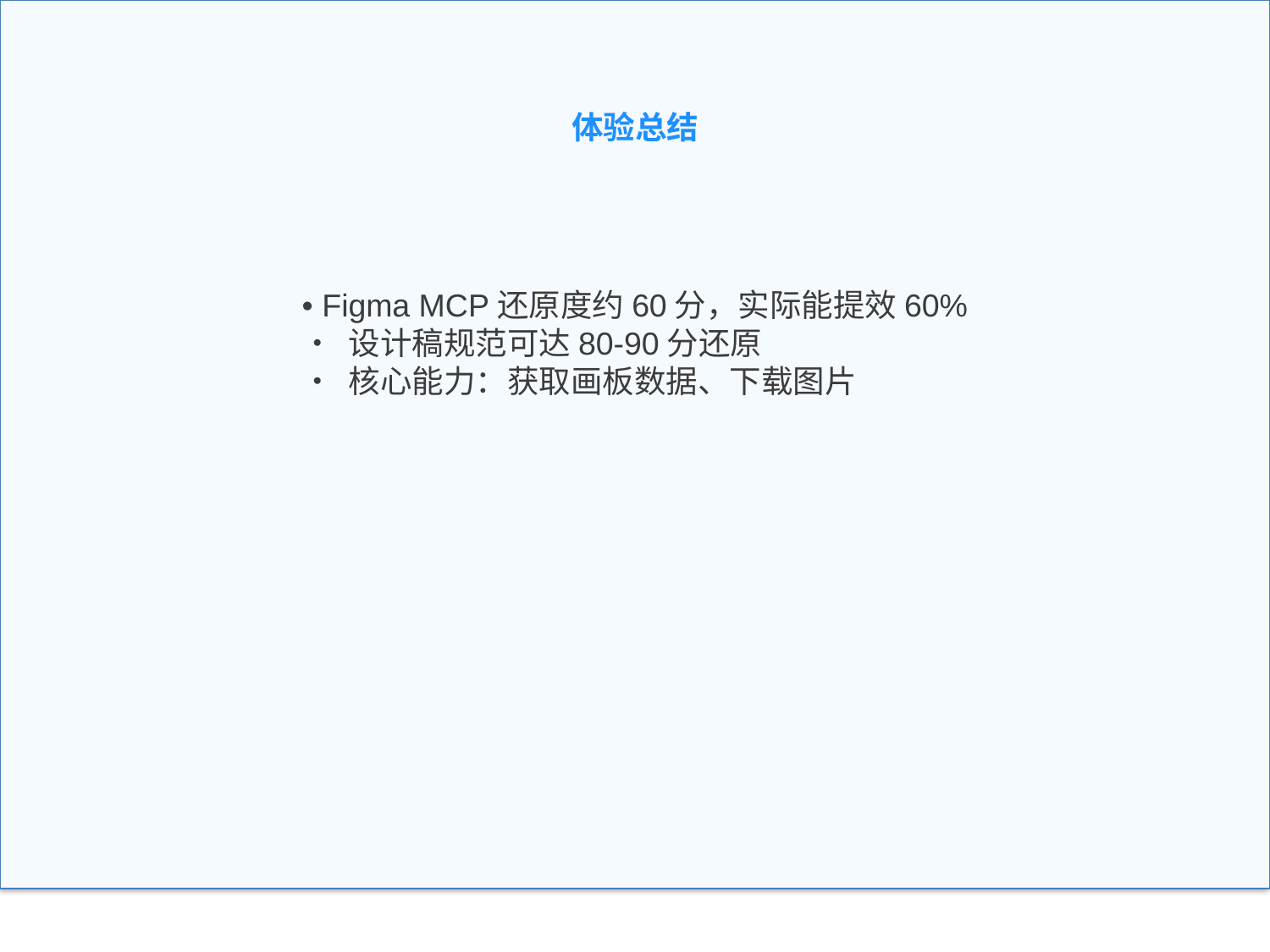

# 体验总结
体验总结

Figma MCP还原度约60分，实际能提效60%
设计稿规范可达80-90分还原
核心能力：获取画板数据、下载图片
• Figma MCP还原度约60分，实际能提效60%
• 设计稿规范可达80-90分还原
• 核心能力：获取画板数据、下载图片